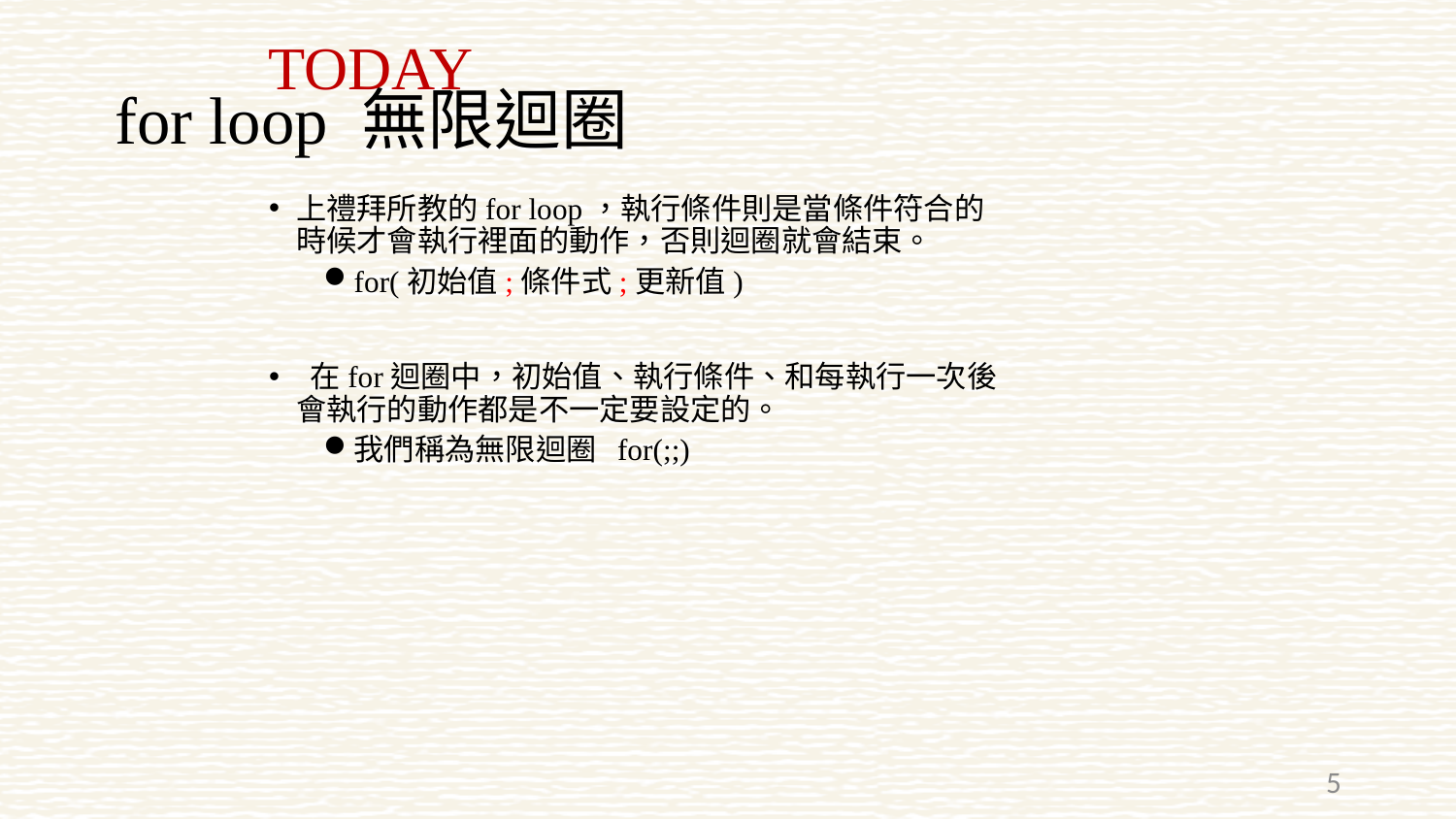

TODAY
# for loop 無限迴圈
上禮拜所教的for loop，執行條件則是當條件符合的時候才會執行裡面的動作，否則迴圈就會結束。
for(初始值;條件式;更新值)

 在for迴圈中，初始值、執行條件、和每執行一次後會執行的動作都是不一定要設定的。
我們稱為無限迴圈  for(;;)

5